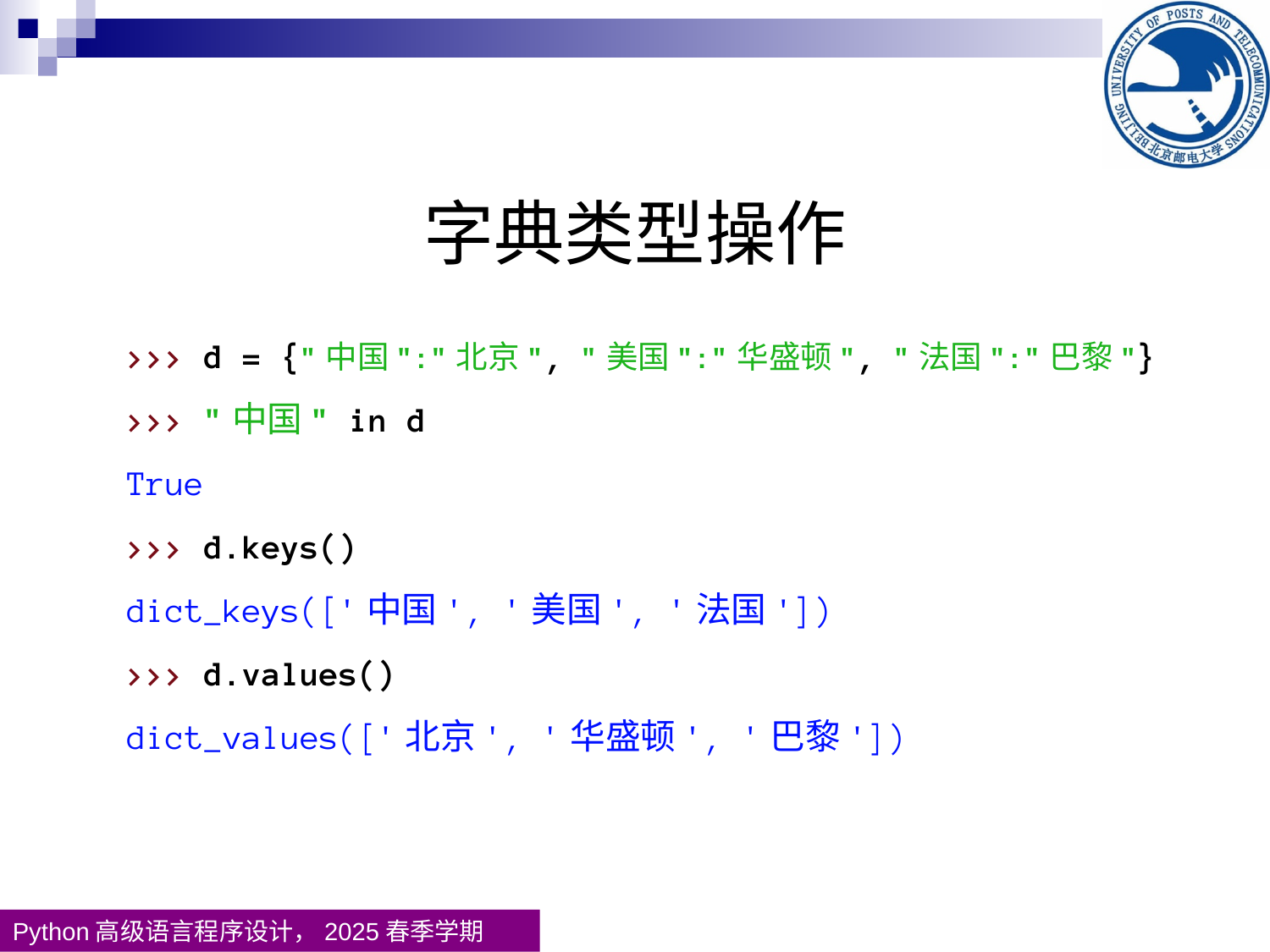

字典类型操作
>>> d = {"中国":"北京", "美国":"华盛顿", "法国":"巴黎"}
>>> "中国" in d
True
>>> d.keys()
dict_keys(['中国', '美国', '法国'])
>>> d.values()
dict_values(['北京', '华盛顿', '巴黎'])